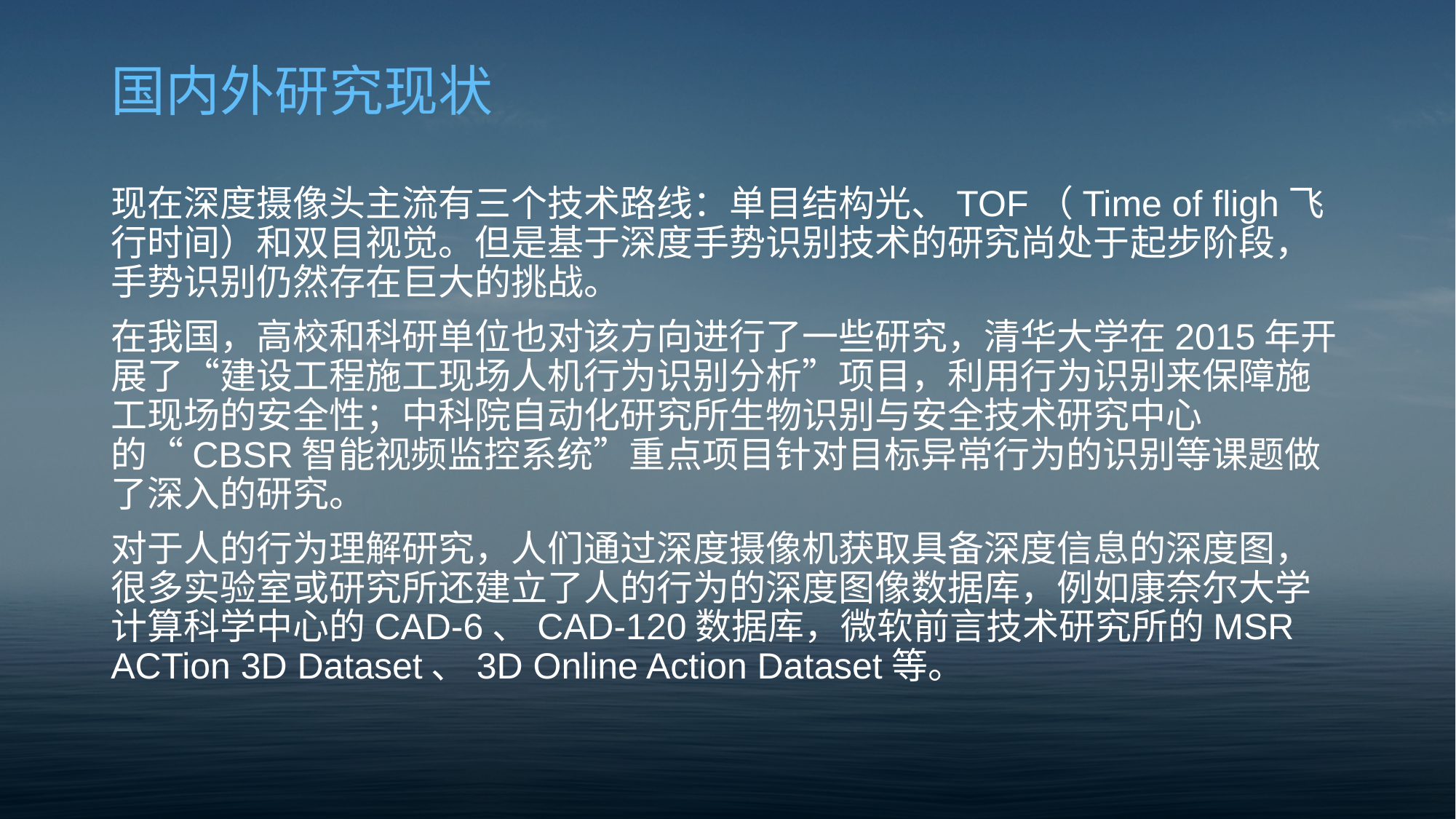

# 国内外研究现状
现在深度摄像头主流有三个技术路线：单目结构光、TOF（Time of fligh飞行时间）和双目视觉。但是基于深度手势识别技术的研究尚处于起步阶段，手势识别仍然存在巨大的挑战。
在我国，高校和科研单位也对该方向进行了一些研究，清华大学在2015年开展了“建设工程施工现场人机行为识别分析”项目，利用行为识别来保障施工现场的安全性；中科院自动化研究所生物识别与安全技术研究中心的“CBSR智能视频监控系统”重点项目针对目标异常行为的识别等课题做了深入的研究。
对于人的行为理解研究，人们通过深度摄像机获取具备深度信息的深度图，很多实验室或研究所还建立了人的行为的深度图像数据库，例如康奈尔大学计算科学中心的CAD-6、CAD-120数据库，微软前言技术研究所的MSR ACTion 3D Dataset、3D Online Action Dataset等。